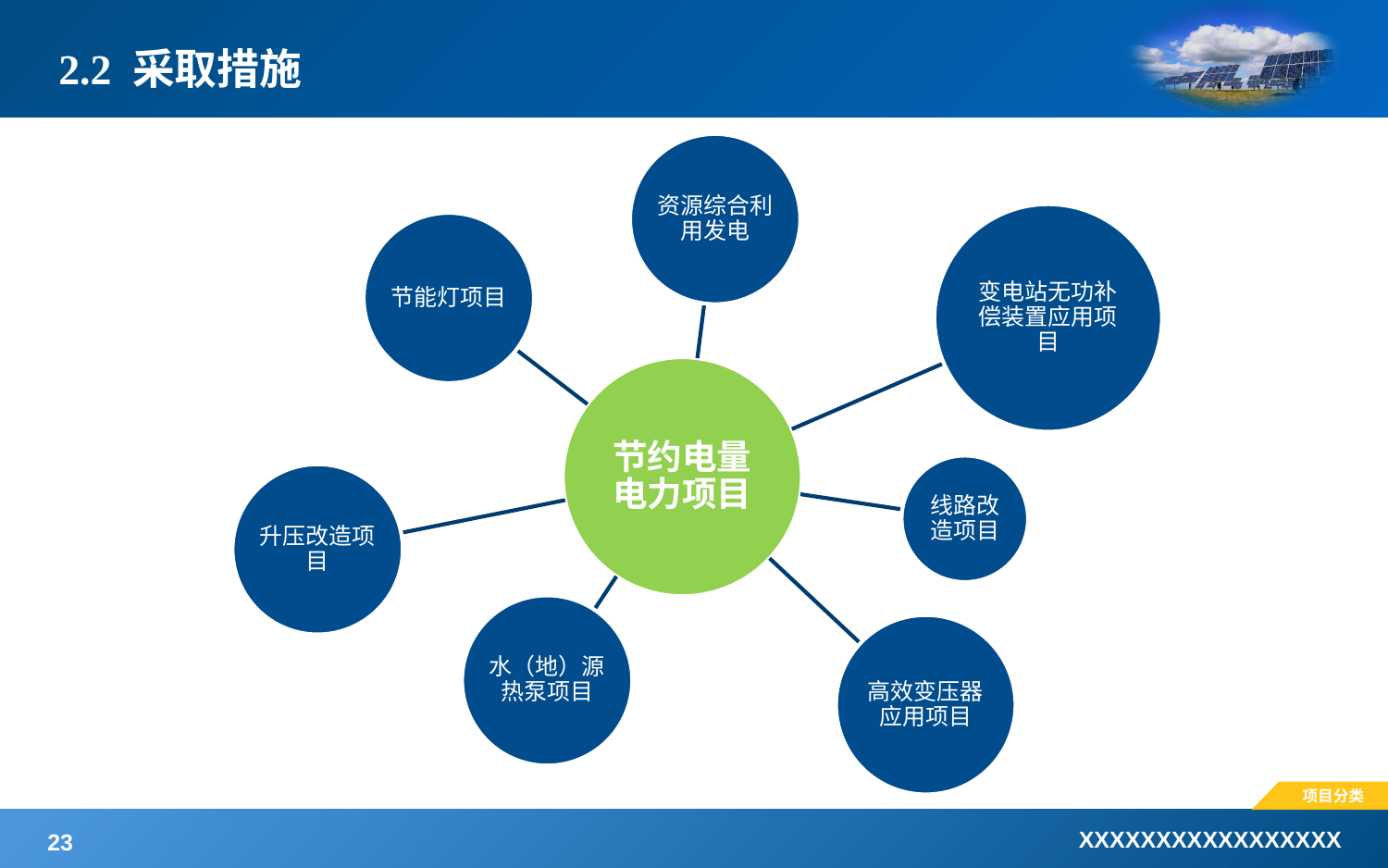

# 2.2 采取措施
节约电量电力项目

资源综合利用发电

变电站无功补偿装置应用项目

线路改造项目

高效变压器应用项目

水（地）源热泵项目

升压改造项目

节能灯项目
项目分类